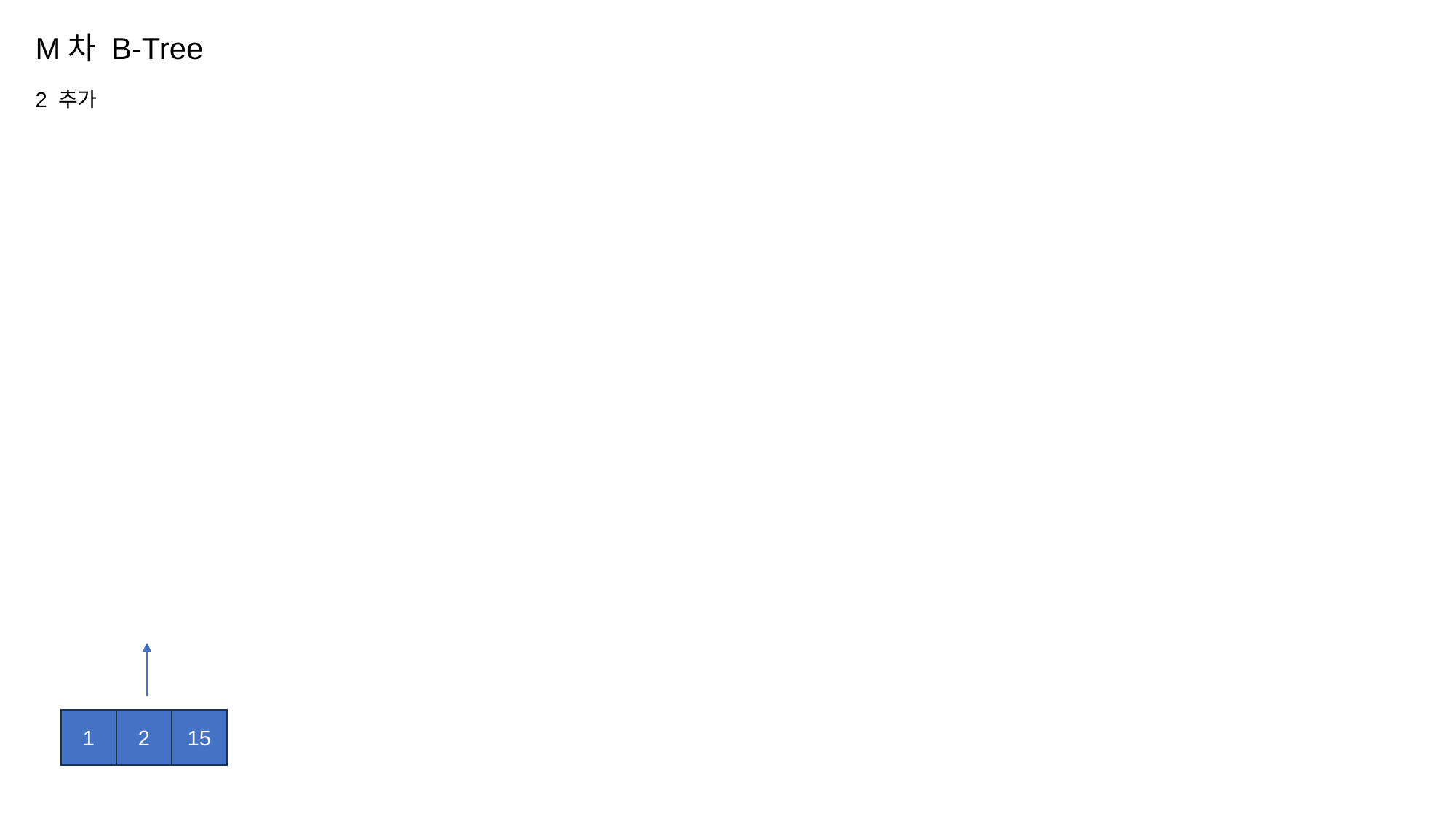

# M차 B-Tree 2 추가
1
2
15